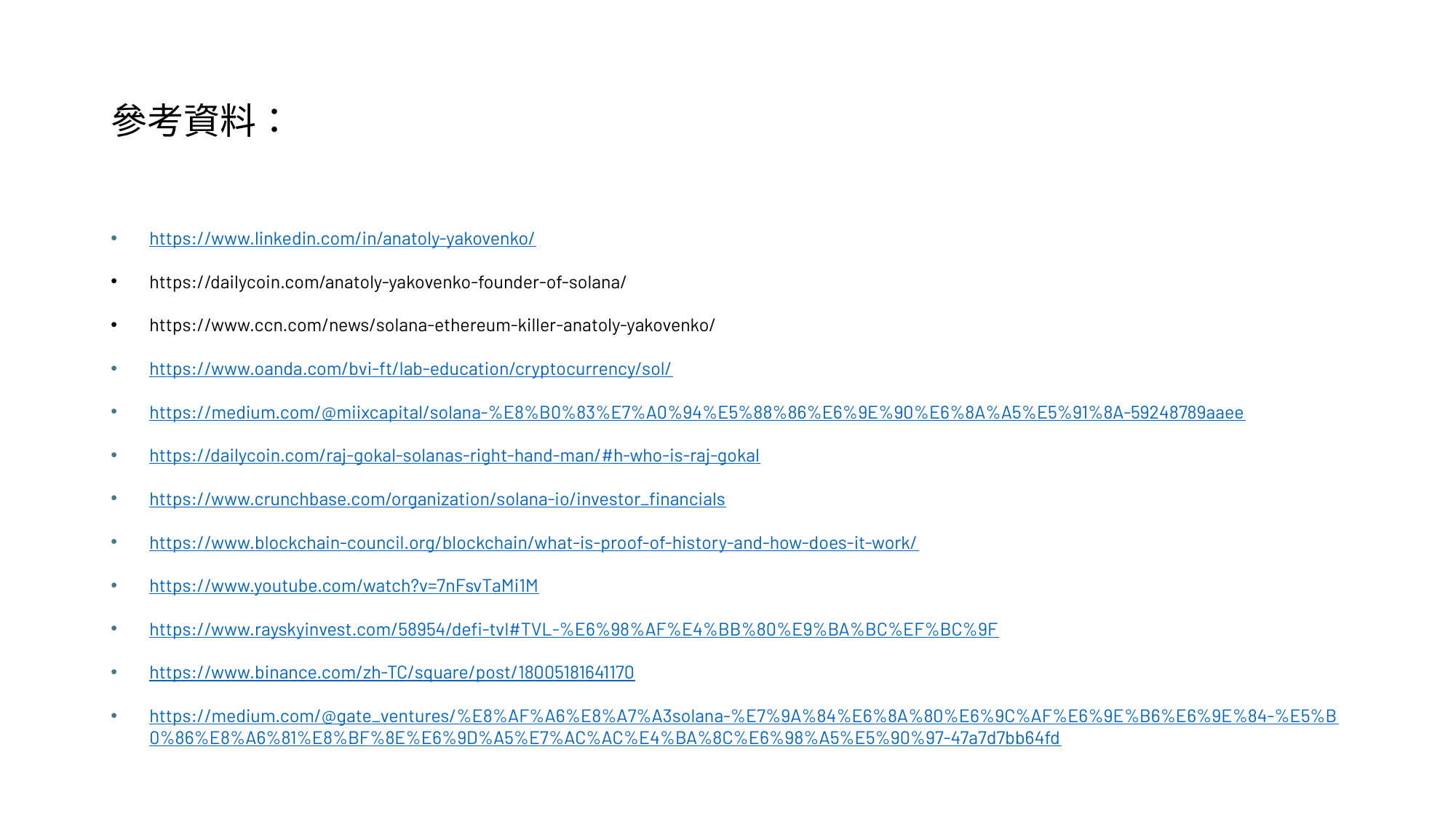

# 參考資料：
https://www.linkedin.com/in/anatoly-yakovenko/
https://dailycoin.com/anatoly-yakovenko-founder-of-solana/
https://www.ccn.com/news/solana-ethereum-killer-anatoly-yakovenko/
https://www.oanda.com/bvi-ft/lab-education/cryptocurrency/sol/
https://medium.com/@miixcapital/solana-%E8%B0%83%E7%A0%94%E5%88%86%E6%9E%90%E6%8A%A5%E5%91%8A-59248789aaee
https://dailycoin.com/raj-gokal-solanas-right-hand-man/#h-who-is-raj-gokal
https://www.crunchbase.com/organization/solana-io/investor_financials
https://www.blockchain-council.org/blockchain/what-is-proof-of-history-and-how-does-it-work/
https://www.youtube.com/watch?v=7nFsvTaMi1M
https://www.rayskyinvest.com/58954/defi-tvl#TVL-%E6%98%AF%E4%BB%80%E9%BA%BC%EF%BC%9F
https://www.binance.com/zh-TC/square/post/18005181641170
https://medium.com/@gate_ventures/%E8%AF%A6%E8%A7%A3solana-%E7%9A%84%E6%8A%80%E6%9C%AF%E6%9E%B6%E6%9E%84-%E5%B0%86%E8%A6%81%E8%BF%8E%E6%9D%A5%E7%AC%AC%E4%BA%8C%E6%98%A5%E5%90%97-47a7d7bb64fd